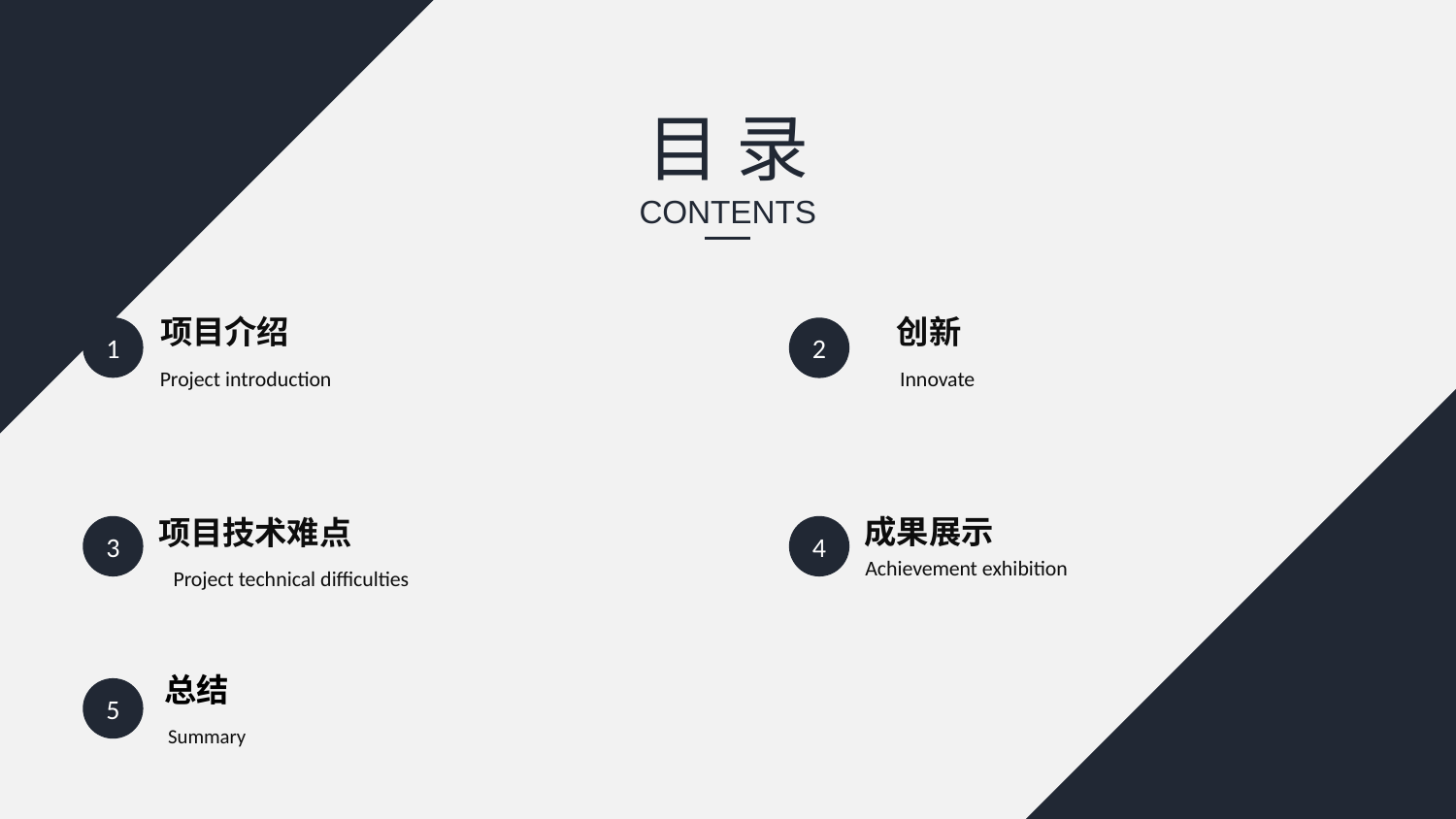

目 录
CONTENTS
项目介绍
创新
1
2
Innovate
Project introduction

成果展示
项目技术难点
3
4
Achievement exhibition
Project technical difficulties
总结
5
Summary